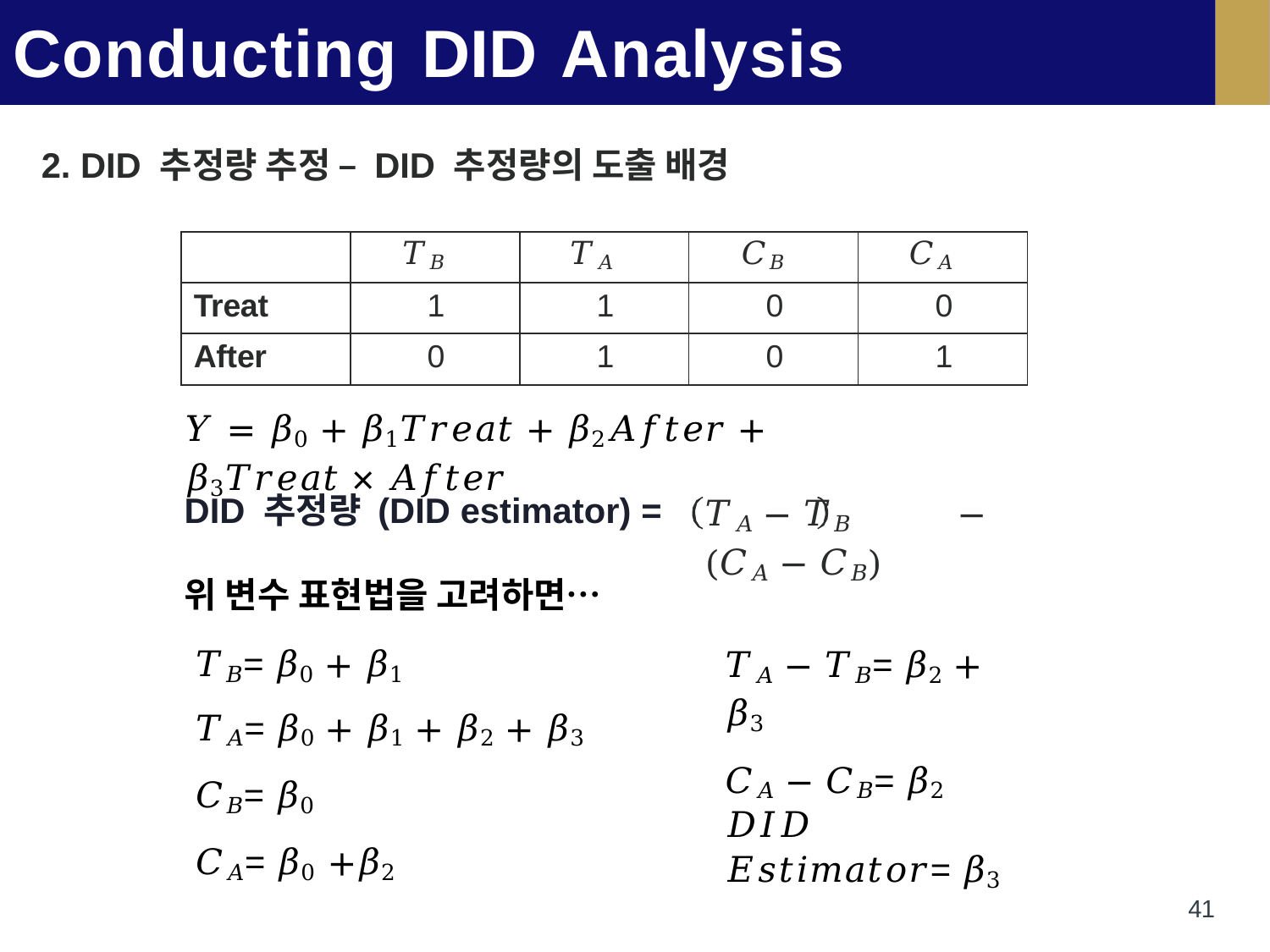

# Conducting DID Analysis
2. DID 추정량 추정 – DID 추정량의 도출 배경
|  | 𝑇𝐵 | 𝑇𝐴 | 𝐶𝐵 | 𝐶𝐴 |
| --- | --- | --- | --- | --- |
| Treat | 1 | 1 | 0 | 0 |
| After | 0 | 1 | 0 | 1 |
𝑌 = 𝛽0 + 𝛽1𝑇𝑟𝑒𝑎𝑡 + 𝛽2𝐴𝑓𝑡𝑒𝑟 + 𝛽3𝑇𝑟𝑒𝑎𝑡 × 𝐴𝑓𝑡𝑒𝑟
DID 추정량 (DID estimator) =
위 변수 표현법을 고려하면…
𝑇𝐵= 𝛽0 + 𝛽1
𝑇𝐴= 𝛽0 + 𝛽1 + 𝛽2 + 𝛽3
𝐶𝐵= 𝛽0
𝐶𝐴= 𝛽0 +𝛽2
𝑇𝐴 − 𝑇𝐵	− (𝐶𝐴 − 𝐶𝐵)

𝑇𝐴 − 𝑇𝐵= 𝛽2 + 𝛽3
𝐶𝐴 − 𝐶𝐵= 𝛽2
𝐷𝐼𝐷 𝐸𝑠𝑡𝑖𝑚𝑎𝑡𝑜𝑟= 𝛽3
41